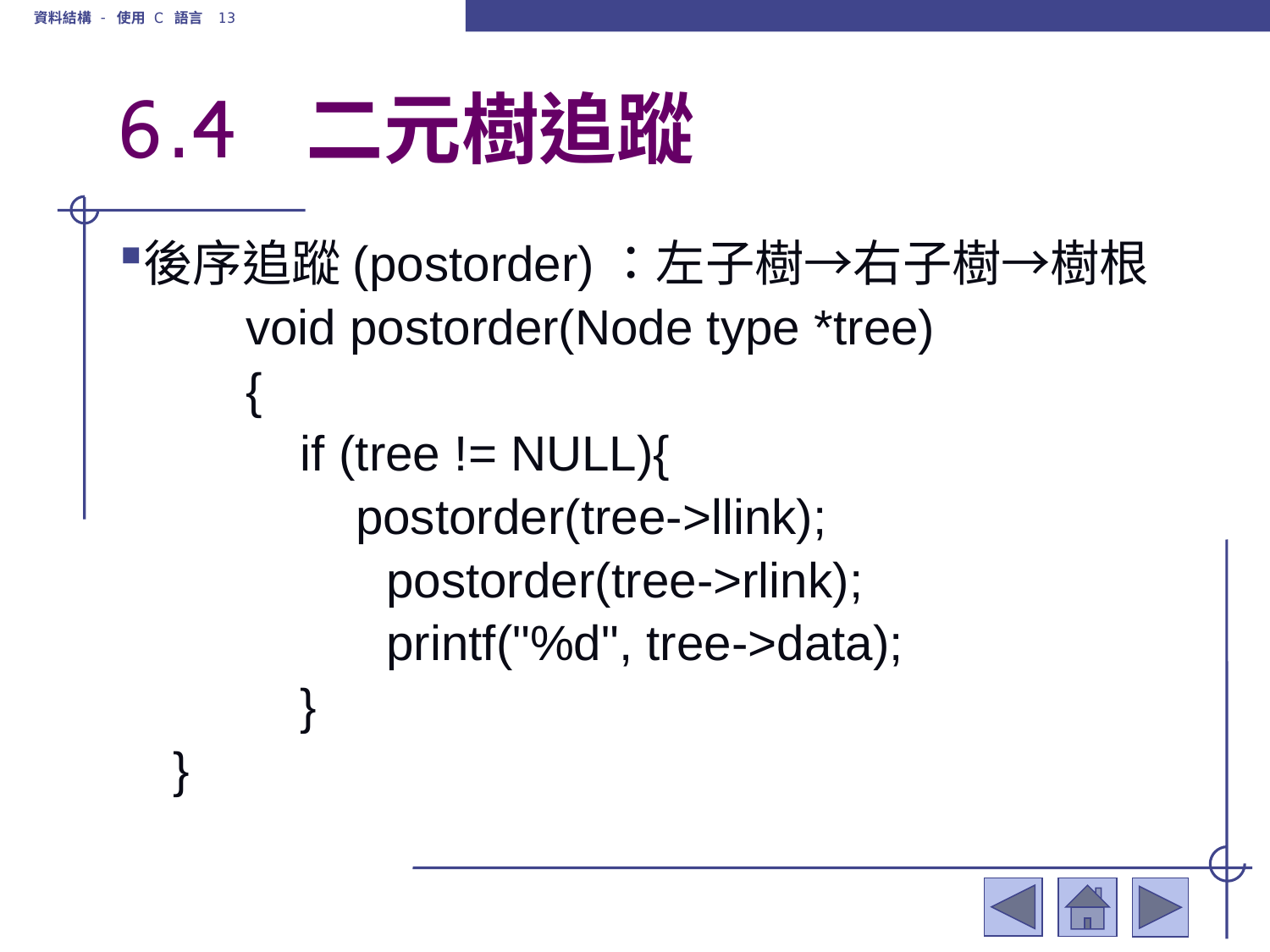

資料結構 - 使用 C 語言   13
# 6.4  二元樹追蹤
後序追蹤(postorder)：左子樹→右子樹→樹根
	void postorder(Node type *tree)
	{
	    if (tree != NULL){
	        postorder(tree->llink);
		 postorder(tree->rlink);
		 printf("%d", tree->data);
	    }
    }